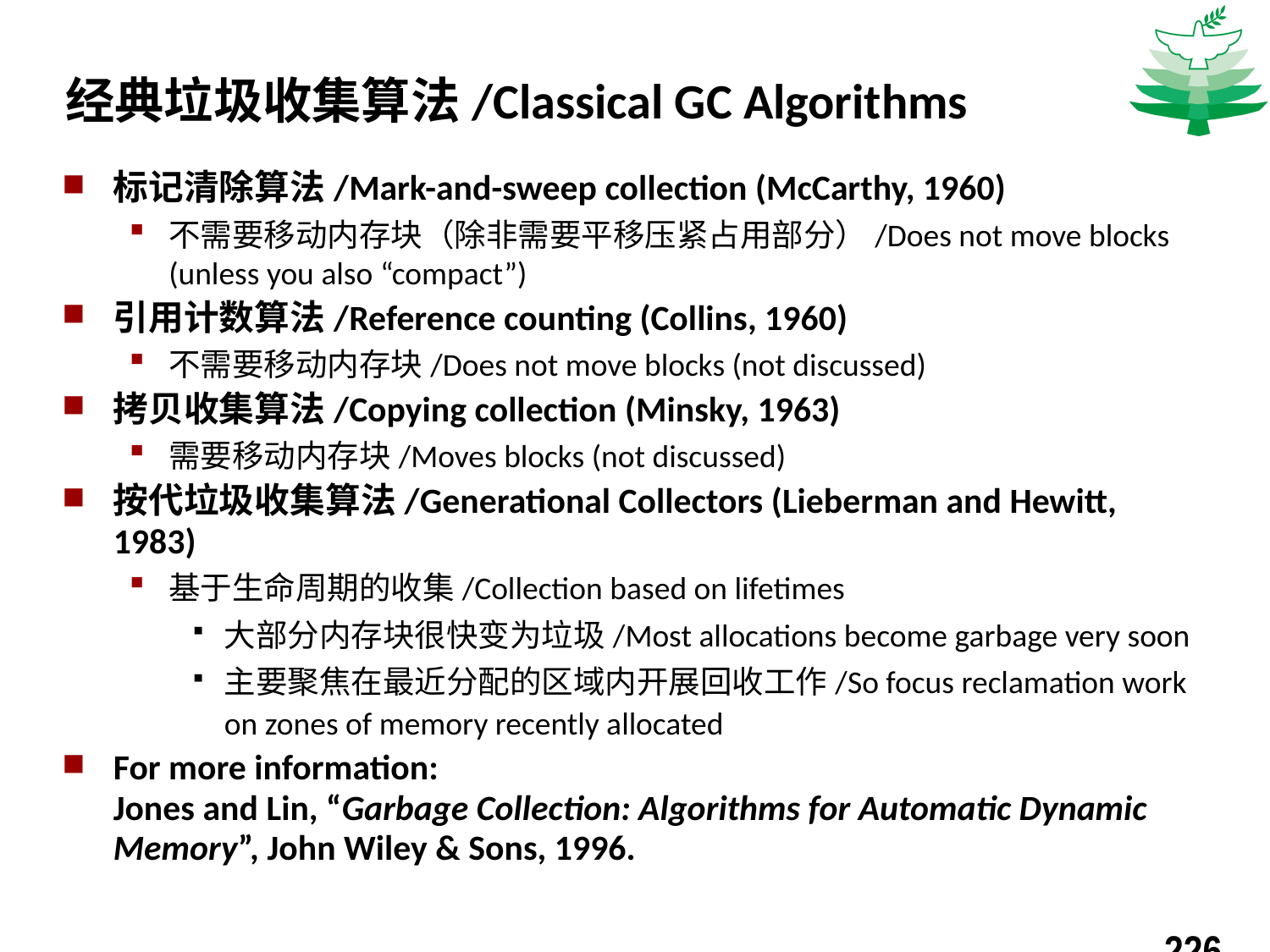

经典垃圾收集算法/Classical GC Algorithms
标记清除算法/Mark-and-sweep collection (McCarthy, 1960)
不需要移动内存块（除非需要平移压紧占用部分）/Does not move blocks (unless you also “compact”)
引用计数算法/Reference counting (Collins, 1960)
不需要移动内存块/Does not move blocks (not discussed)
拷贝收集算法/Copying collection (Minsky, 1963)
需要移动内存块/Moves blocks (not discussed)
按代垃圾收集算法/Generational Collectors (Lieberman and Hewitt, 1983)
基于生命周期的收集/Collection based on lifetimes
大部分内存块很快变为垃圾/Most allocations become garbage very soon
主要聚焦在最近分配的区域内开展回收工作/So focus reclamation work on zones of memory recently allocated
For more information:
Jones and Lin, “Garbage Collection: Algorithms for Automatic Dynamic Memory”, John Wiley & Sons, 1996.